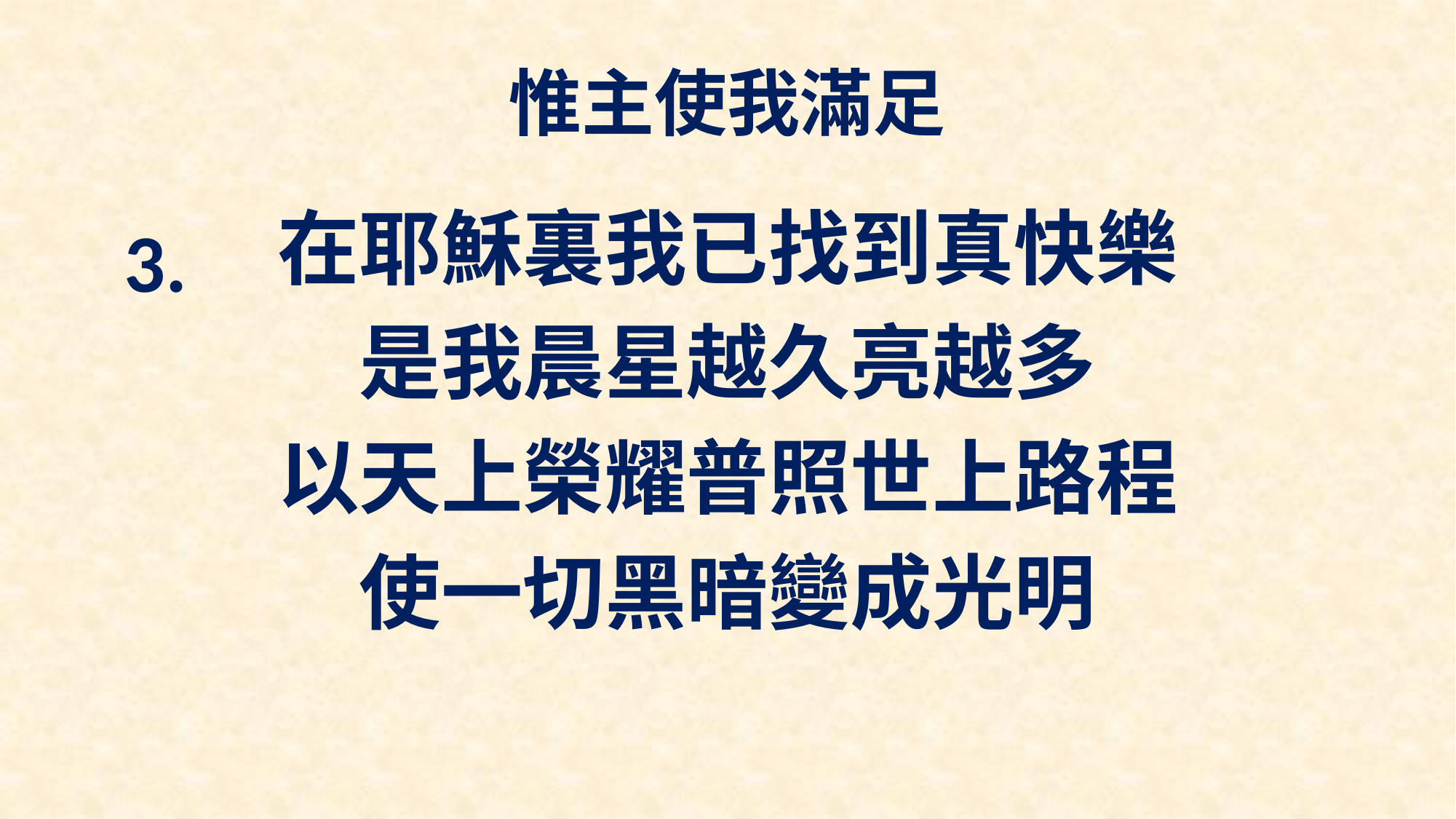

# 惟主使我滿足
在耶穌裏我已找到真快樂
是我晨星越久亮越多
以天上榮耀普照世上路程
使一切黑暗變成光明
3.